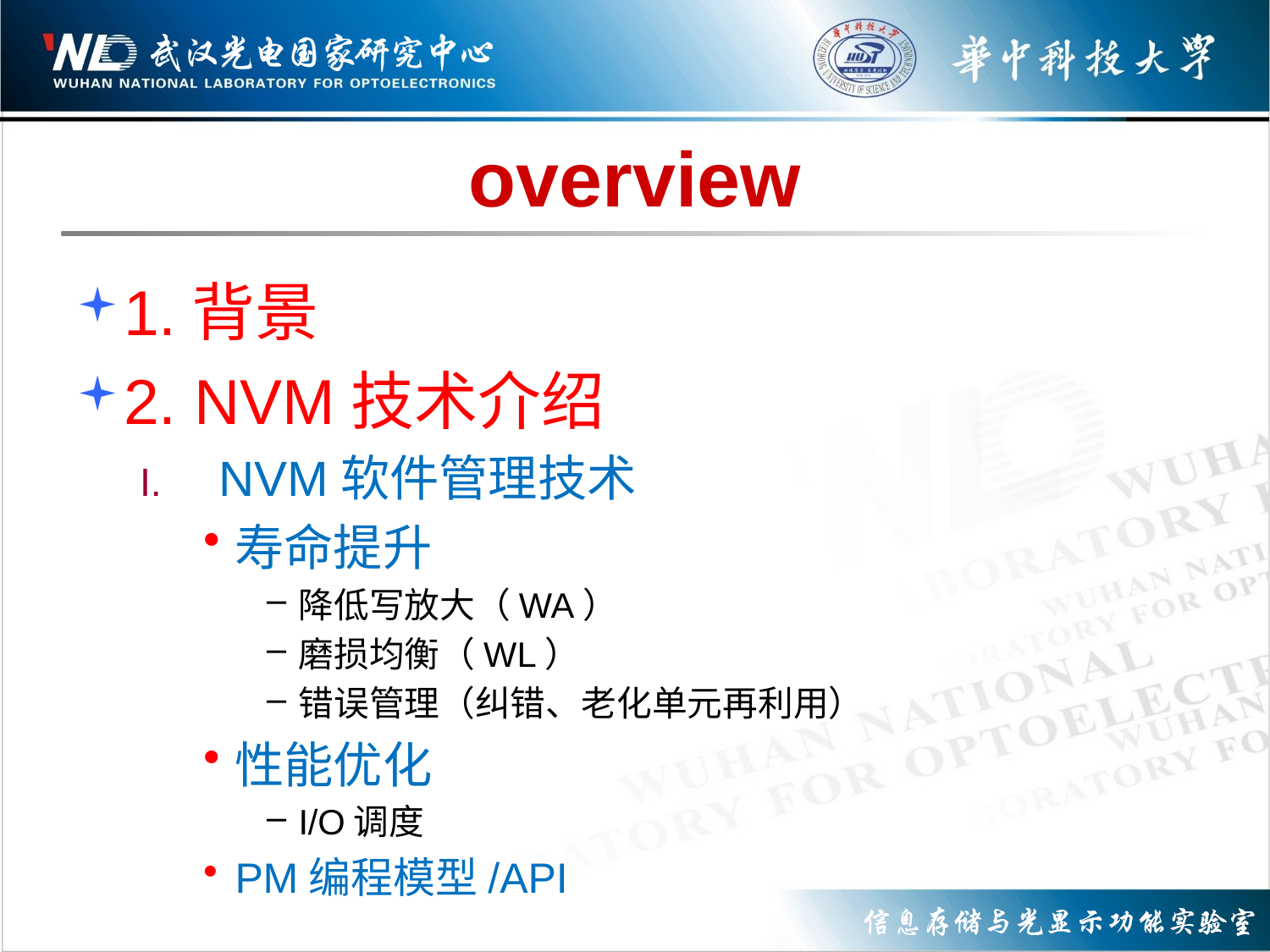

# overview
1.背景
2. NVM技术介绍
NVM软件管理技术
寿命提升
降低写放大（WA）
磨损均衡（WL）
错误管理（纠错、老化单元再利用）
性能优化
I/O调度
PM编程模型/API